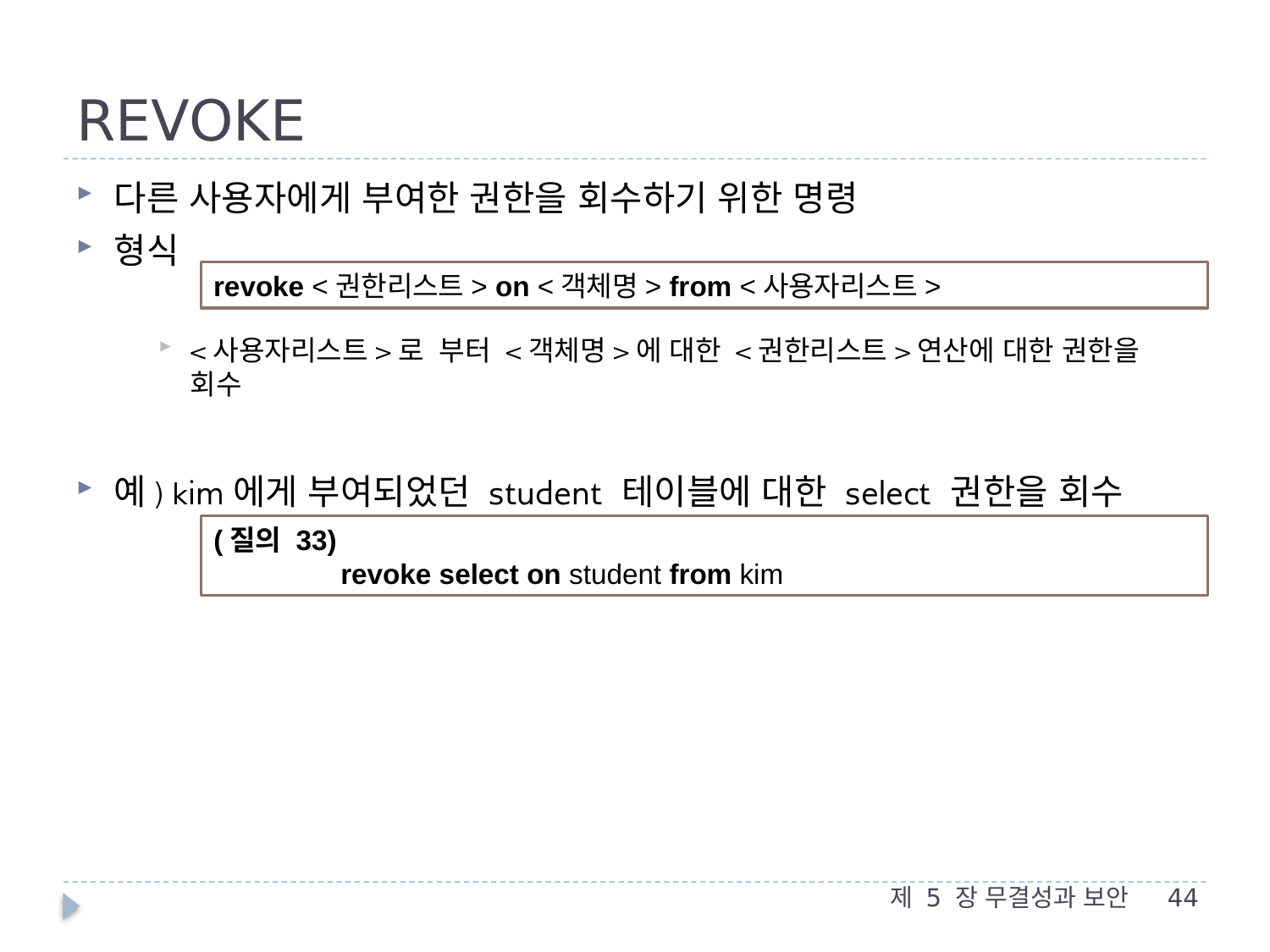

# REVOKE
다른 사용자에게 부여한 권한을 회수하기 위한 명령
형식

<사용자리스트>로  부터 <객체명>에 대한 <권한리스트>연산에 대한 권한을 회수

예) kim에게 부여되었던 student 테이블에 대한 select 권한을 회수

revoke <권한리스트> on <객체명> from <사용자리스트>
(질의 33)
	revoke select on student from kim
제 5 장 무결성과 보안
44